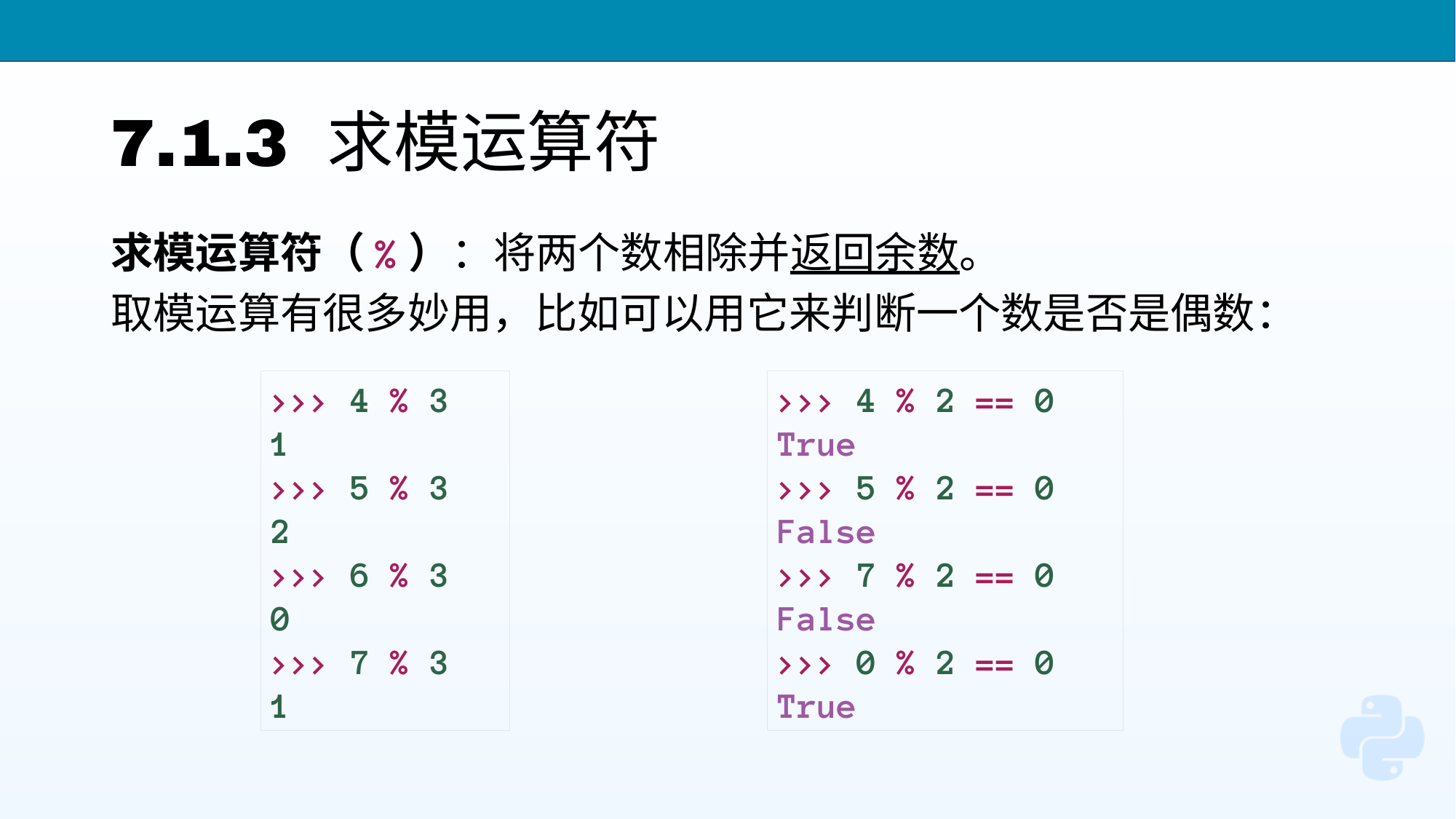

# 7.1.3 求模运算符
求模运算符（%）：将两个数相除并返回余数。
取模运算有很多妙用，比如可以用它来判断一个数是否是偶数：
>>> 4 % 3
1
>>> 5 % 3
2
>>> 6 % 3
0
>>> 7 % 3
1
>>> 4 % 2 == 0
True
>>> 5 % 2 == 0
False
>>> 7 % 2 == 0
False
>>> 0 % 2 == 0
True